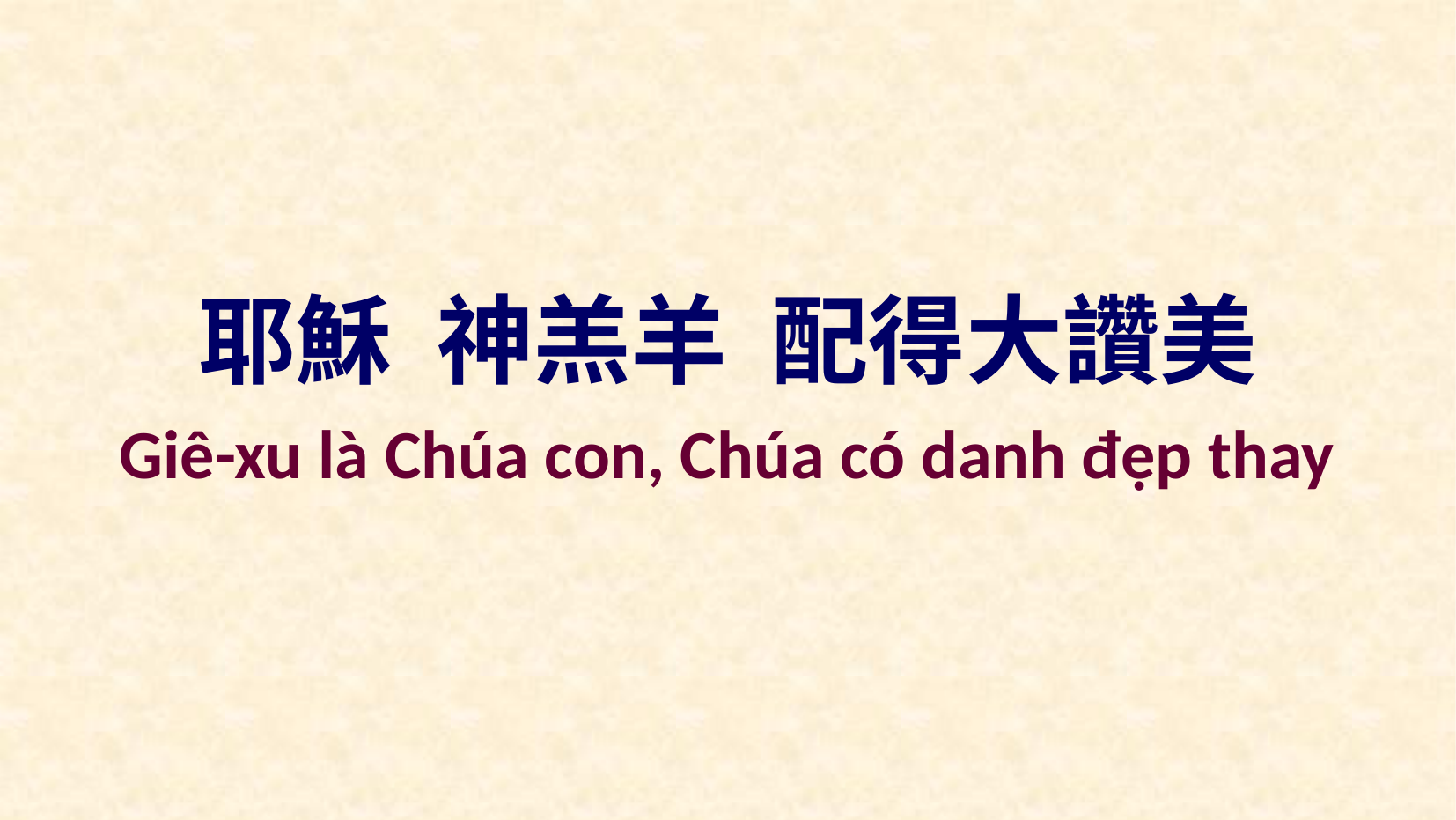

耶穌  神羔羊  配得大讚美
Giê-xu là Chúa con, Chúa có danh đẹp thay